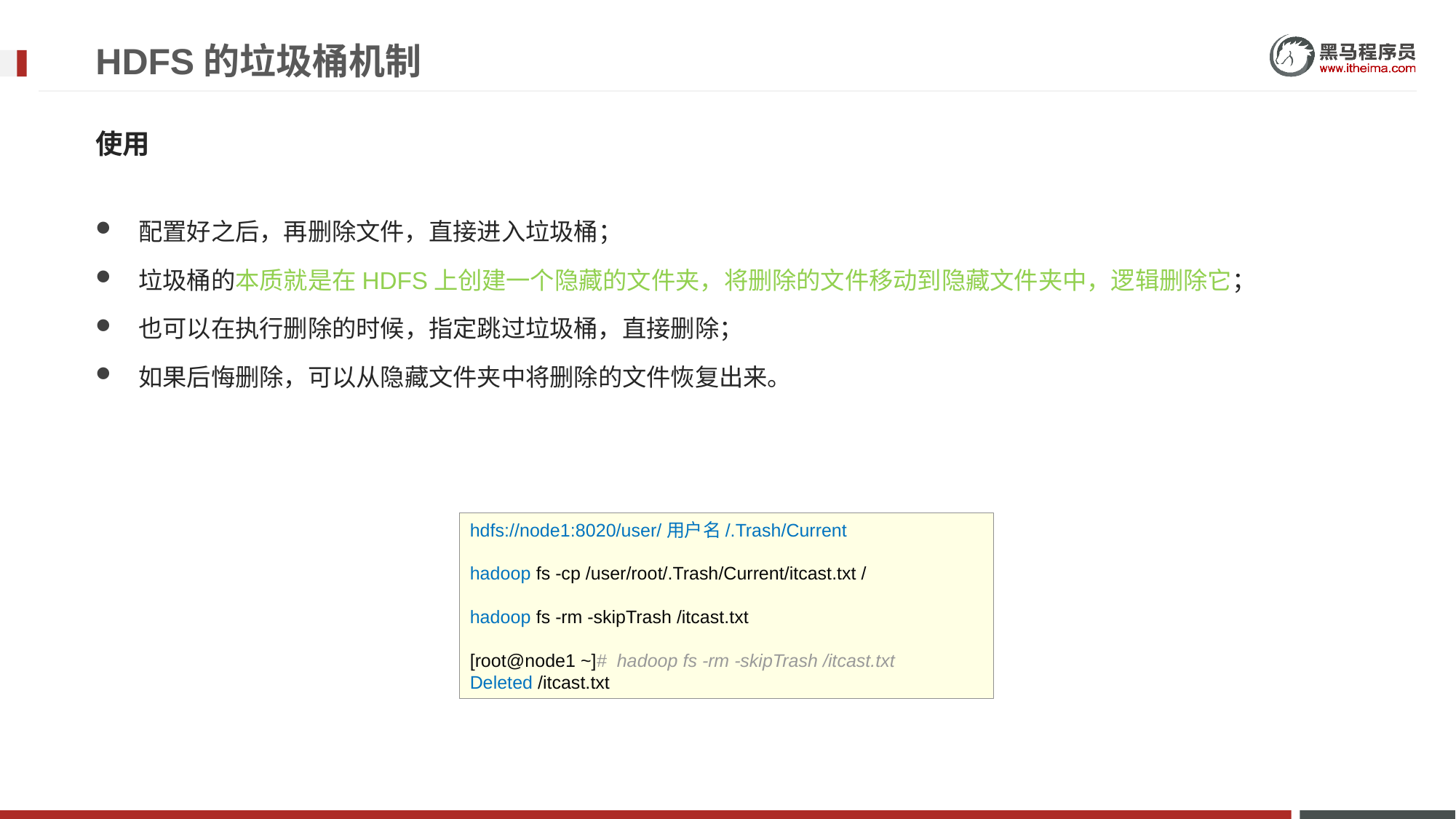

# HDFS的垃圾桶机制
使用
配置好之后，再删除文件，直接进入垃圾桶；
垃圾桶的本质就是在HDFS上创建一个隐藏的文件夹，将删除的文件移动到隐藏文件夹中，逻辑删除它；
也可以在执行删除的时候，指定跳过垃圾桶，直接删除；
如果后悔删除，可以从隐藏文件夹中将删除的文件恢复出来。
hdfs://node1:8020/user/用户名/.Trash/Current
hadoop fs -cp /user/root/.Trash/Current/itcast.txt /
hadoop fs -rm -skipTrash /itcast.txt
[root@node1 ~]#  hadoop fs -rm -skipTrash /itcast.txt
Deleted /itcast.txt